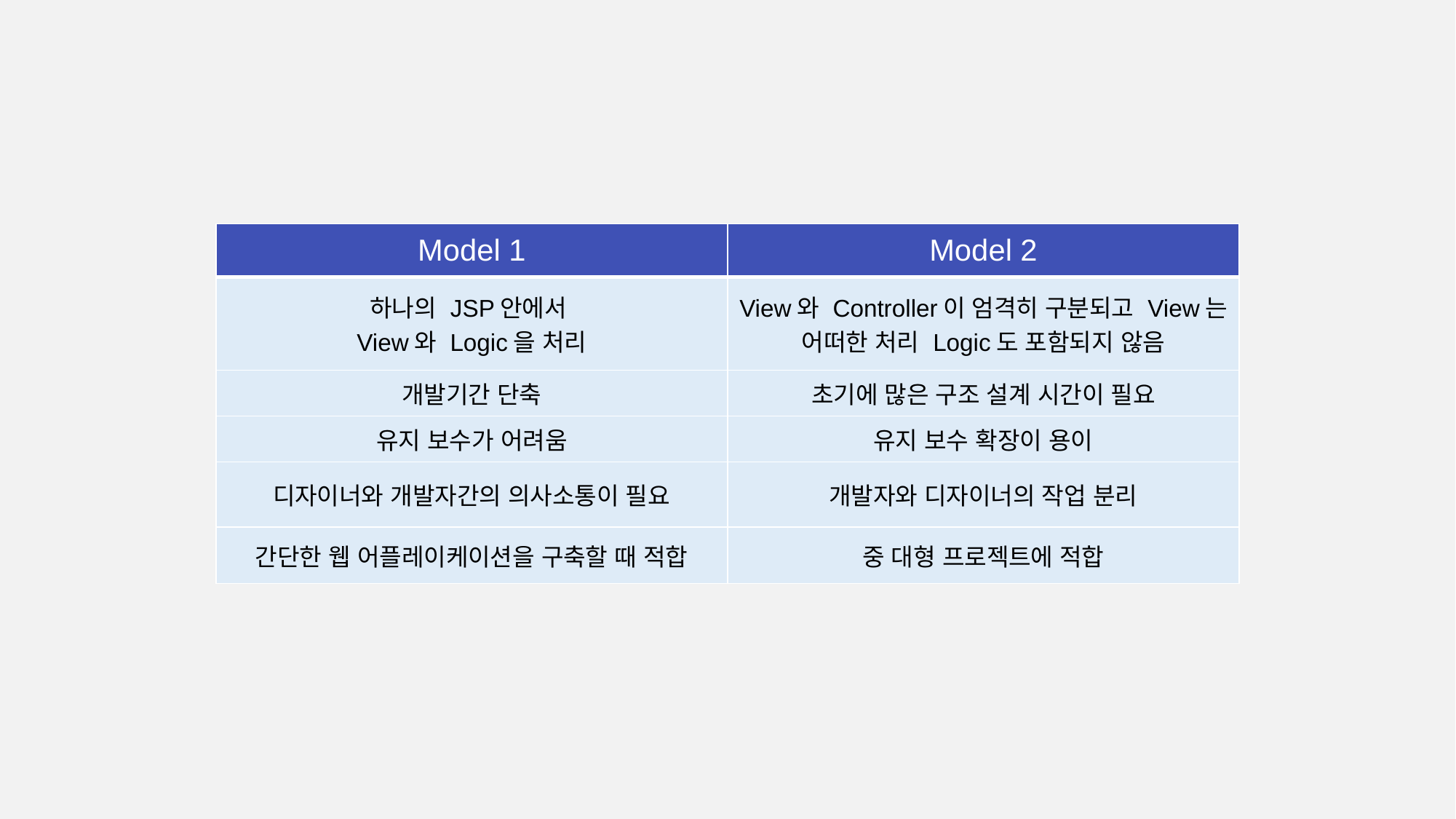

| Model 1 | Model 2 |
| --- | --- |
| 하나의 JSP안에서 View와 Logic을 처리 | View와 Controller이 엄격히 구분되고 View는 어떠한 처리 Logic도 포함되지 않음 |
| 개발기간 단축 | 초기에 많은 구조 설계 시간이 필요 |
| 유지 보수가 어려움 | 유지 보수 확장이 용이 |
| 디자이너와 개발자간의 의사소통이 필요 | 개발자와 디자이너의 작업 분리 |
| 간단한 웹 어플레이케이션을 구축할 때 적합 | 중 대형 프로젝트에 적합 |